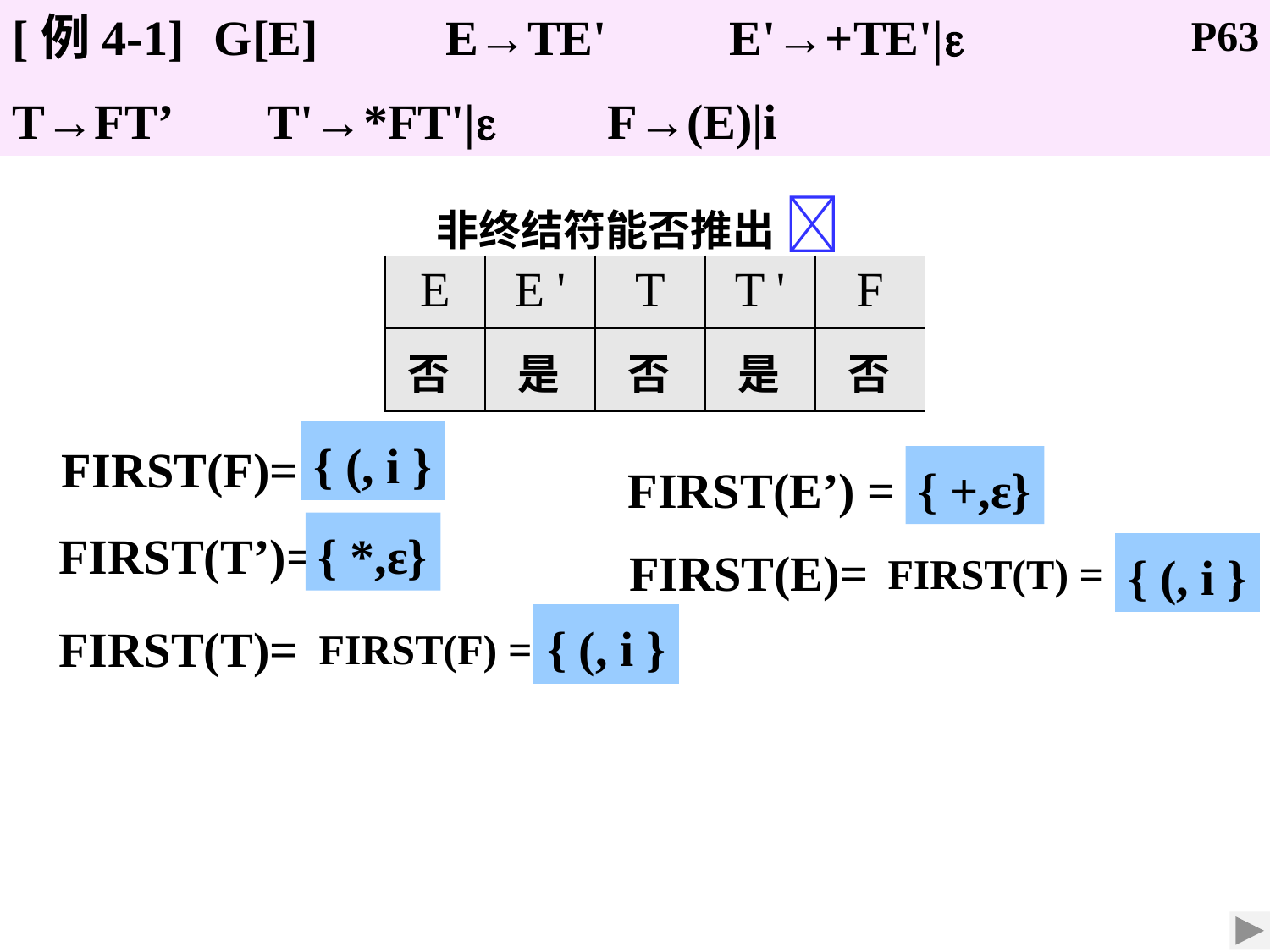

[例4-1] G[E]     E→TE'          E'→+TE'|ε
T→FT’        T'→*FT'|ε         F→(E)|i
P63
非终结符能否推出 ε
| E | E ' | T | T ' | F |
| --- | --- | --- | --- | --- |
|  |  |  |  |  |
否
是
否
是
否
{ (, i }
FIRST(F)=
FIRST(E’) =
{ +,ε}
FIRST(T’)=
{ *,ε}
FIRST(E)=
{ (, i }
FIRST(T) =
{ (, i }
FIRST(T)=
FIRST(F) =